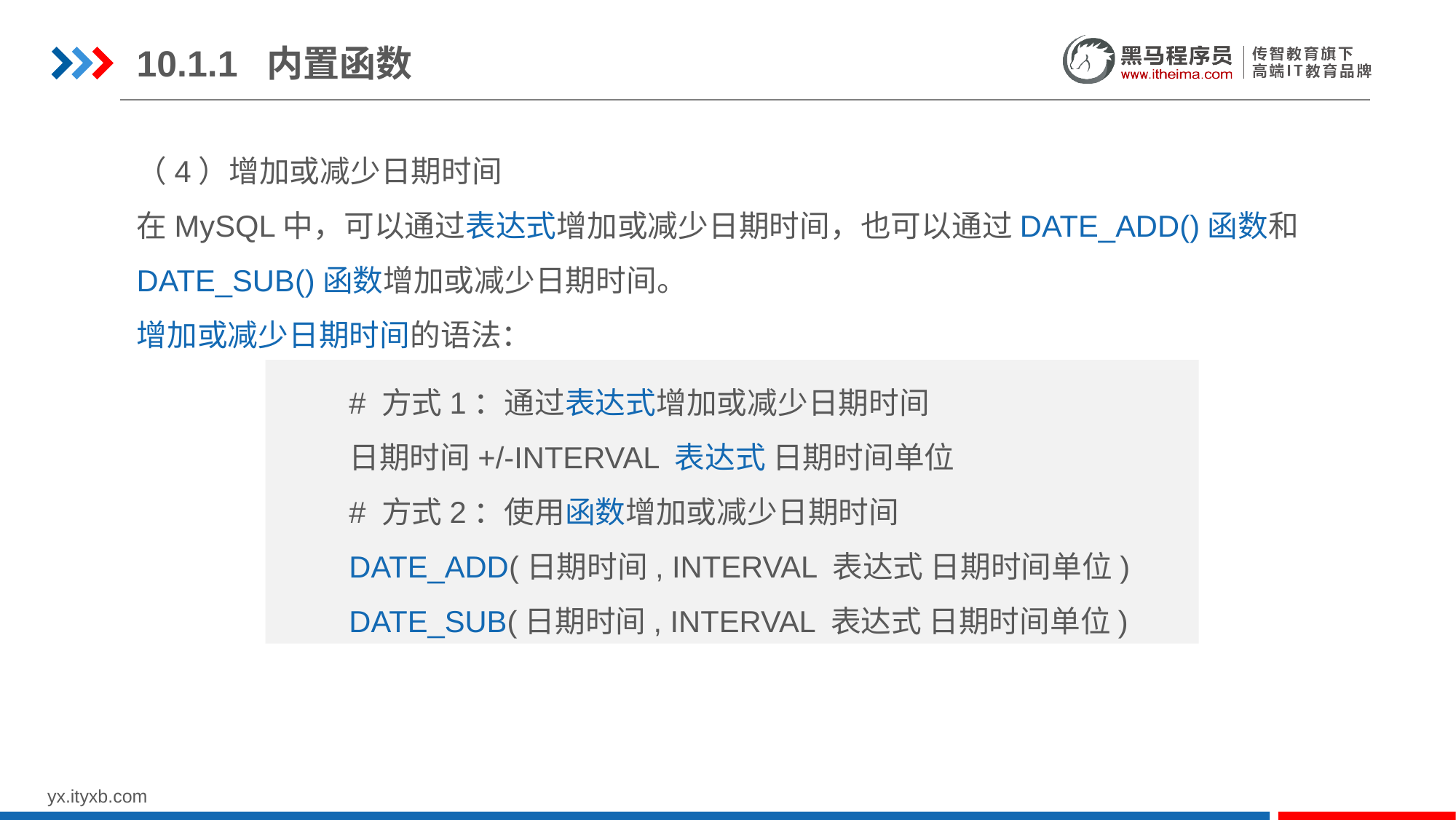

10.1.1  内置函数
（4）增加或减少日期时间
在MySQL中，可以通过表达式增加或减少日期时间，也可以通过DATE_ADD()函数和DATE_SUB()函数增加或减少日期时间。
增加或减少日期时间的语法：
# 方式1：通过表达式增加或减少日期时间
日期时间+/-INTERVAL 表达式 日期时间单位
# 方式2：使用函数增加或减少日期时间
DATE_ADD(日期时间, INTERVAL 表达式 日期时间单位)
DATE_SUB(日期时间, INTERVAL 表达式 日期时间单位)